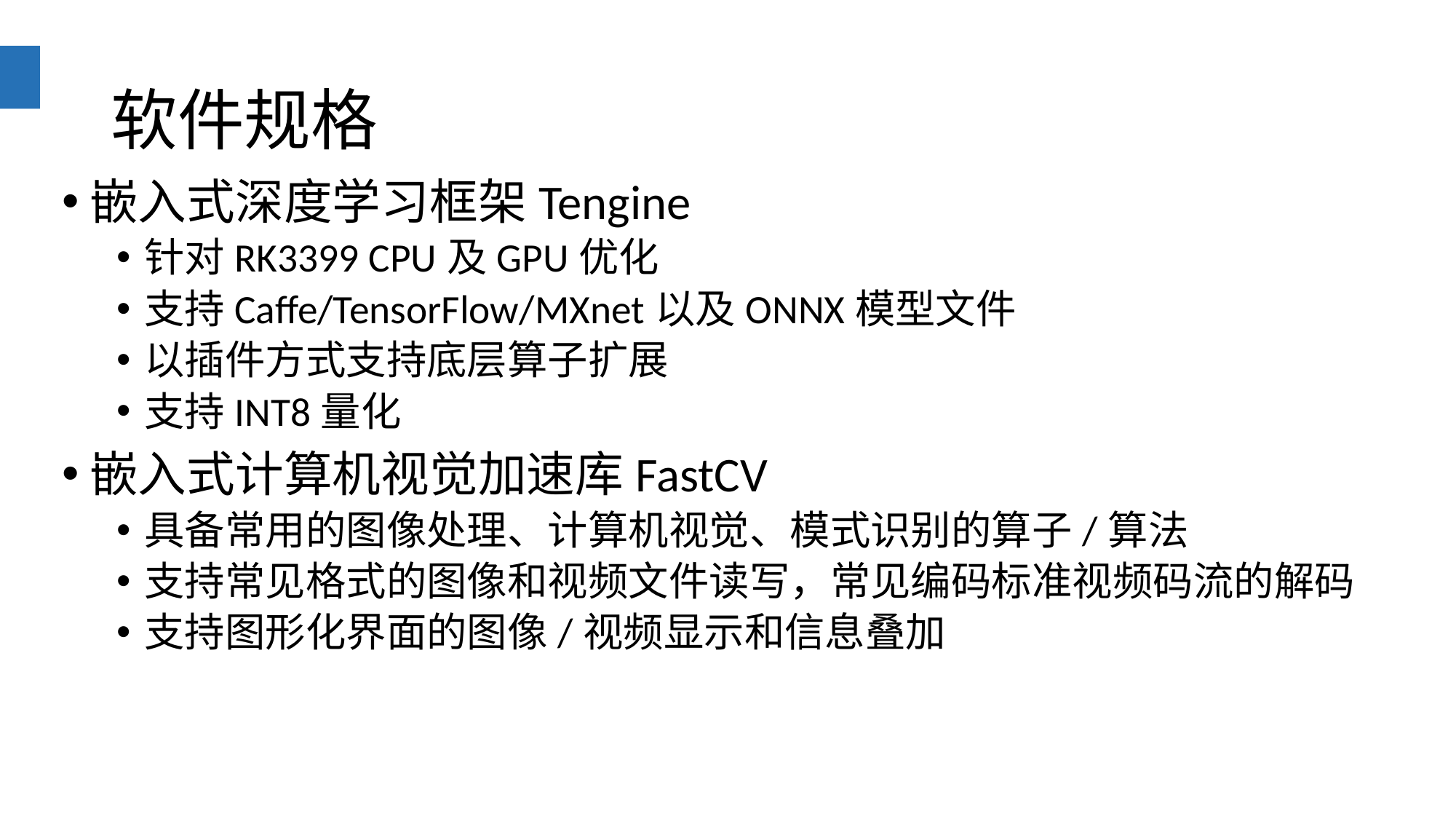

# 软件规格

嵌入式深度学习框架Tengine
针对RK3399 CPU及GPU优化
支持Caffe/TensorFlow/MXnet以及ONNX模型文件
以插件方式支持底层算子扩展
支持INT8量化
嵌入式计算机视觉加速库FastCV
具备常用的图像处理、计算机视觉、模式识别的算子/算法
支持常见格式的图像和视频文件读写，常见编码标准视频码流的解码
支持图形化界面的图像/视频显示和信息叠加